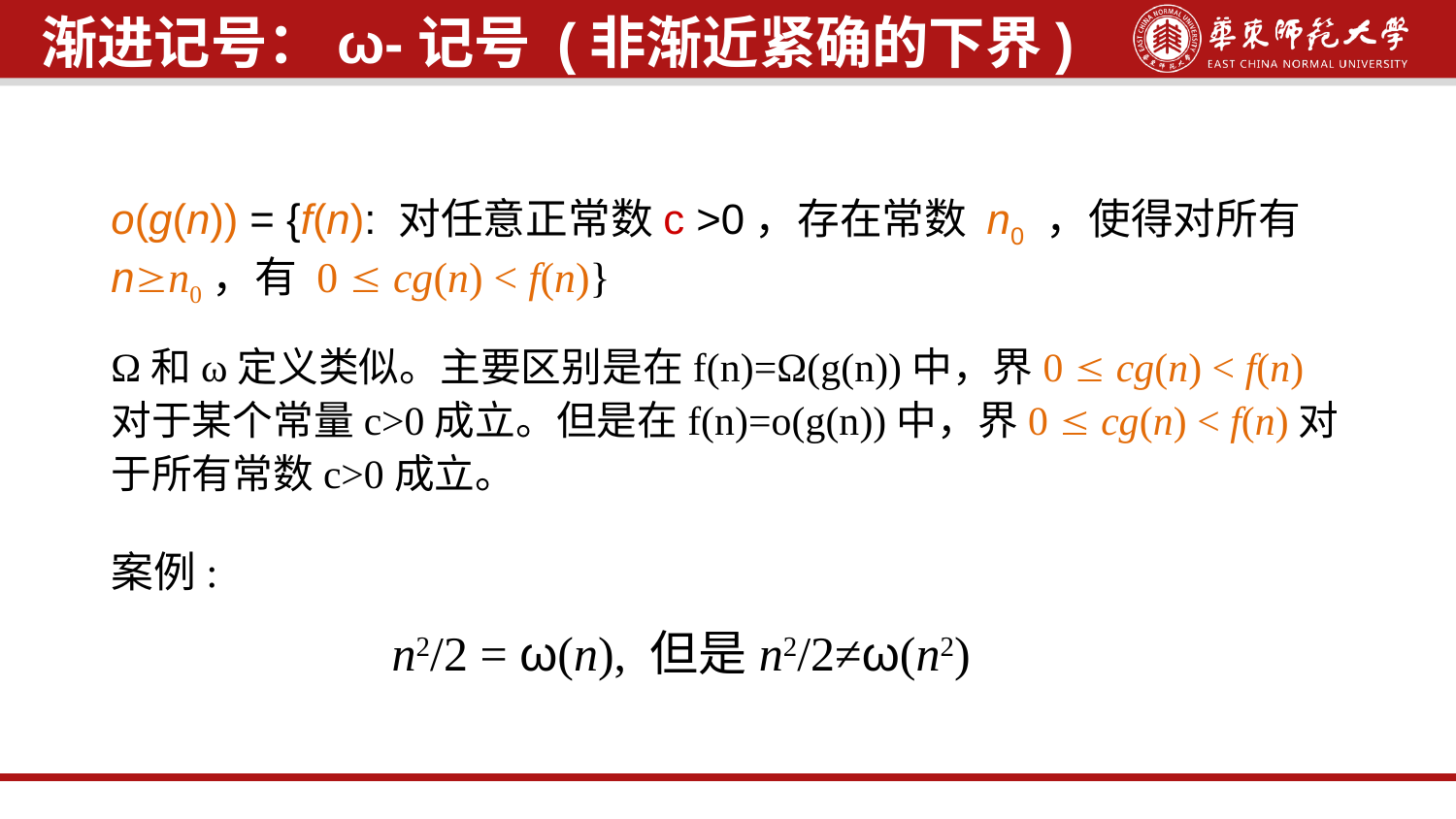

渐进记号：ω-记号 (非渐近紧确的下界)
o(g(n)) = {f(n): 对任意正常数c >0，存在常数 n0 ，使得对所有n≥n0，有 0 ≤ cg(n) < f(n)}

Ω和ω定义类似。主要区别是在f(n)=Ω(g(n))中，界0 ≤ cg(n) < f(n)对于某个常量c>0成立。但是在f(n)=o(g(n))中，界0 ≤ cg(n) < f(n)对于所有常数c>0成立。

案例:

n2/2 = ω(n), 但是n2/2≠ω(n2)